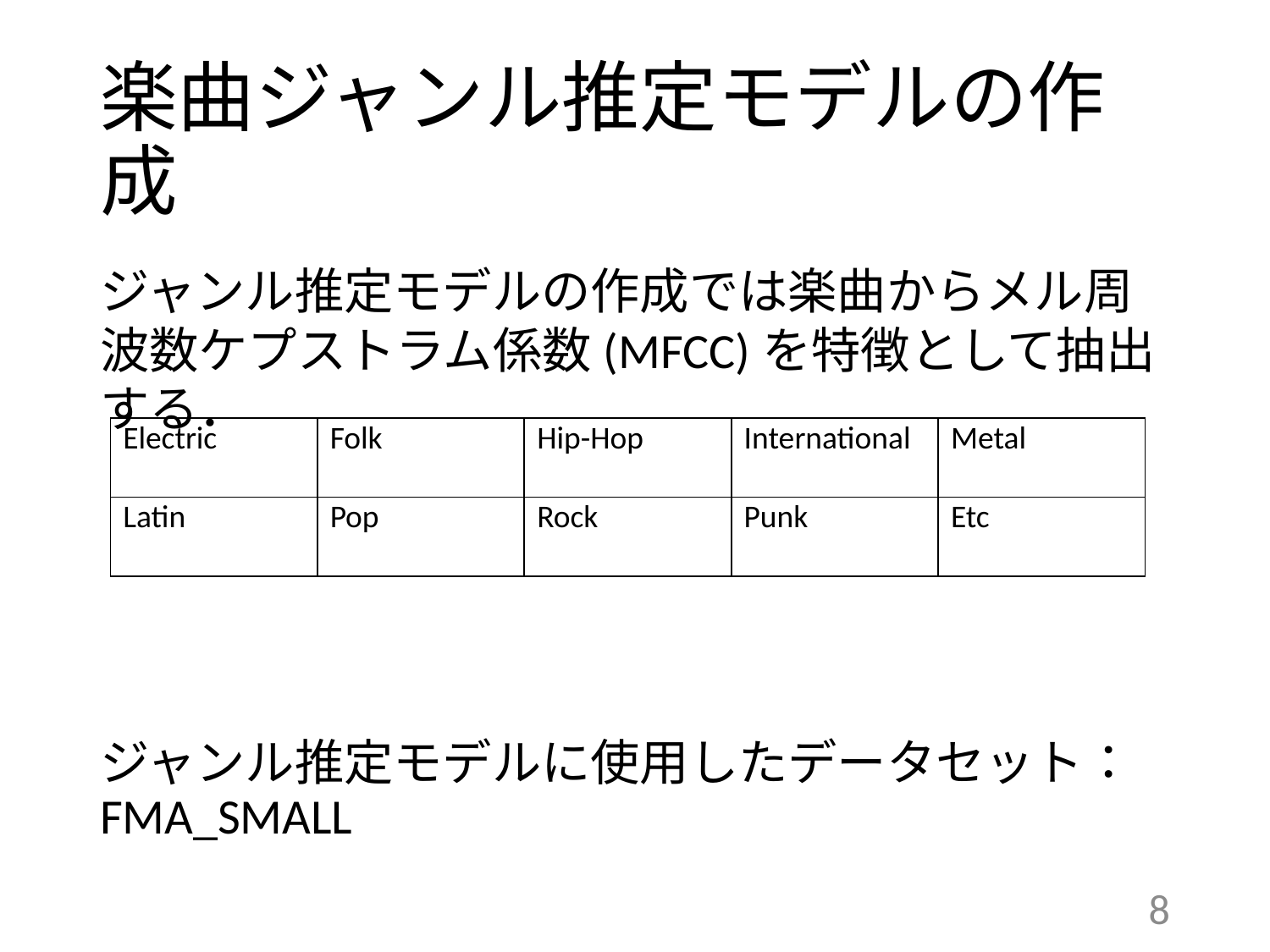

# 楽曲ジャンル推定モデルの作成
ジャンル推定モデルの作成では楽曲からメル周波数ケプストラム係数(MFCC)を特徴として抽出する．

ジャンル推定モデルに使用したデータセット：FMA_SMALL

| Electric | Folk | Hip-Hop | International | Metal |
| --- | --- | --- | --- | --- |
| Latin | Pop | Rock | Punk | Etc |
8